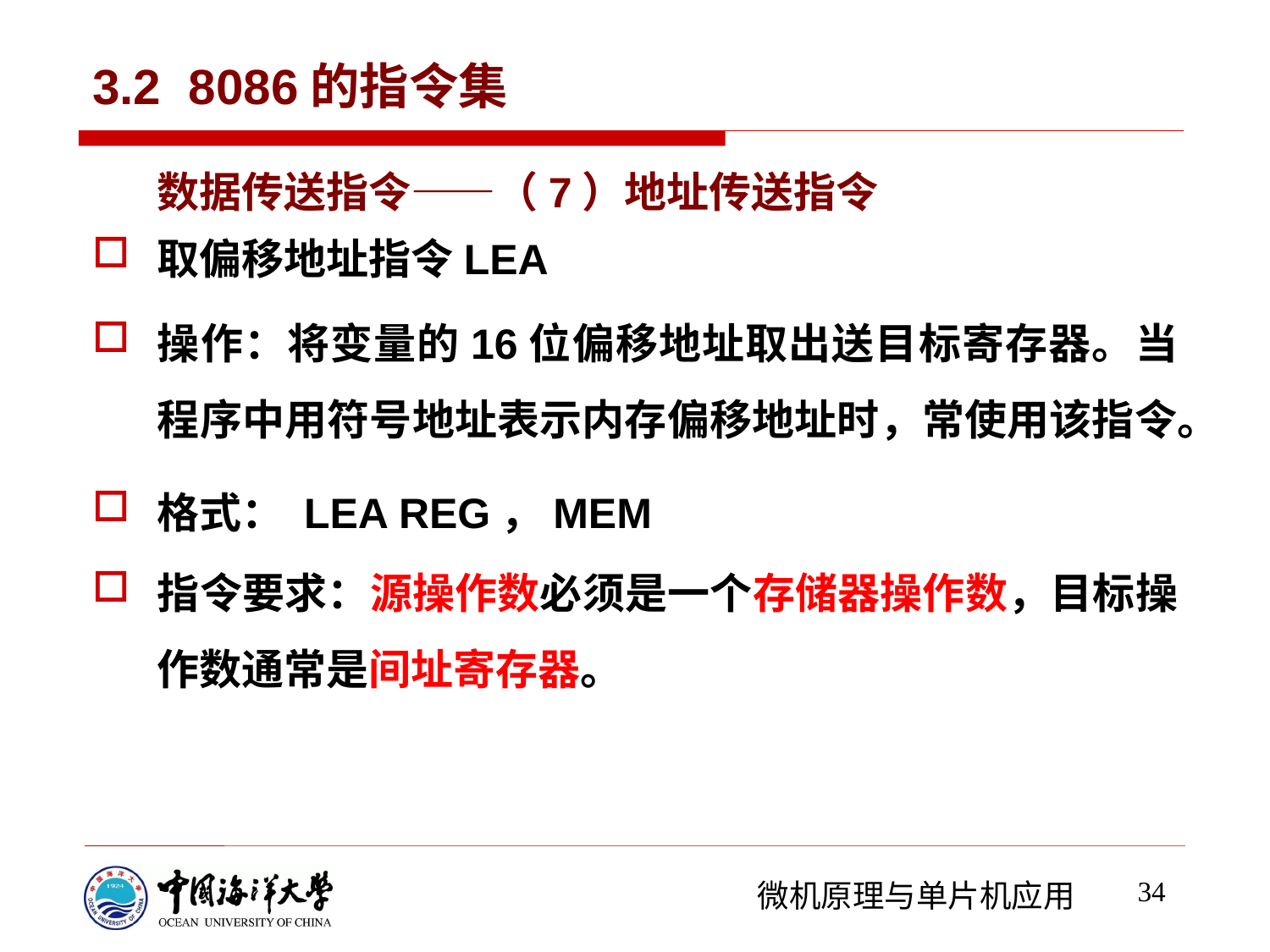

# 3.2  8086的指令集
数据传送指令——（7）地址传送指令
取偏移地址指令LEA
操作：将变量的16位偏移地址取出送目标寄存器。当程序中用符号地址表示内存偏移地址时，常使用该指令。
格式： LEA REG，MEM
指令要求：源操作数必须是一个存储器操作数，目标操作数通常是间址寄存器。
34